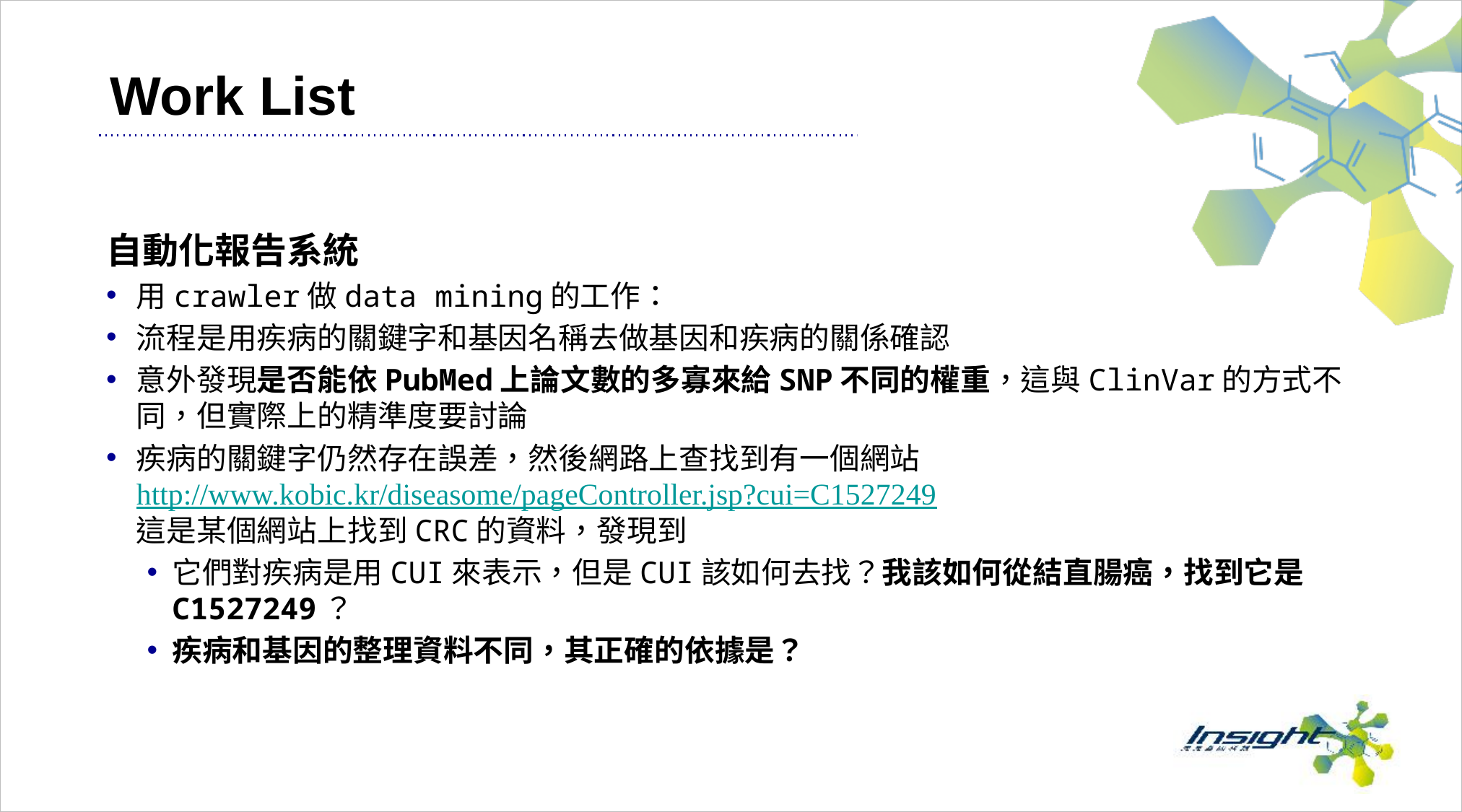

# Work List

自動化報告系統
用crawler做data mining的工作：
流程是用疾病的關鍵字和基因名稱去做基因和疾病的關係確認
意外發現是否能依PubMed上論文數的多寡來給SNP不同的權重，這與ClinVar的方式不同，但實際上的精準度要討論
疾病的關鍵字仍然存在誤差，然後網路上查找到有一個網站
http://www.kobic.kr/diseasome/pageController.jsp?cui=C1527249
這是某個網站上找到CRC的資料，發現到
它們對疾病是用CUI來表示，但是CUI該如何去找？我該如何從結直腸癌，找到它是C1527249？
疾病和基因的整理資料不同，其正確的依據是？